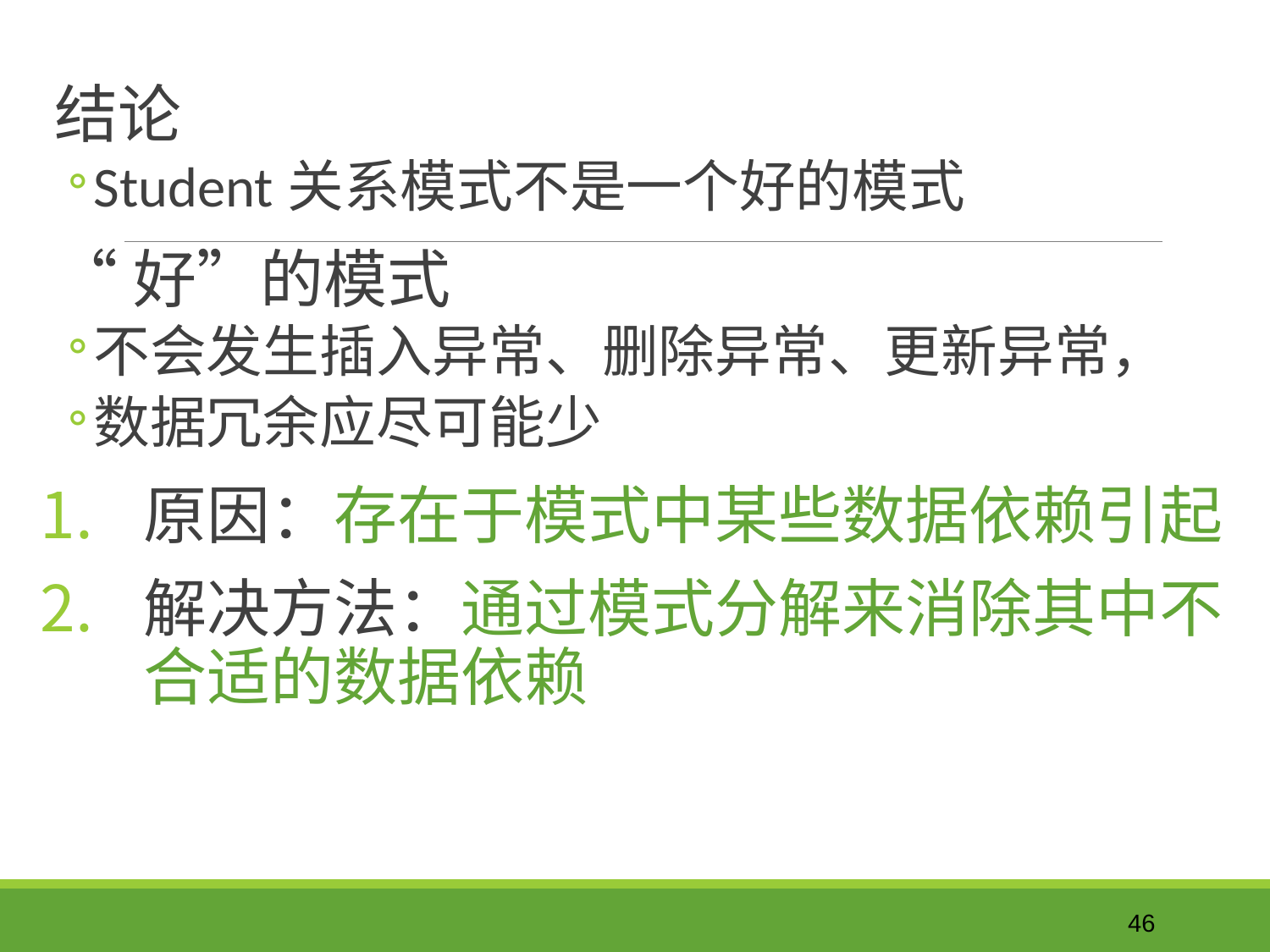

结论
Student关系模式不是一个好的模式
“好”的模式
不会发生插入异常、删除异常、更新异常，
数据冗余应尽可能少
原因：存在于模式中某些数据依赖引起
解决方法：通过模式分解来消除其中不合适的数据依赖
46